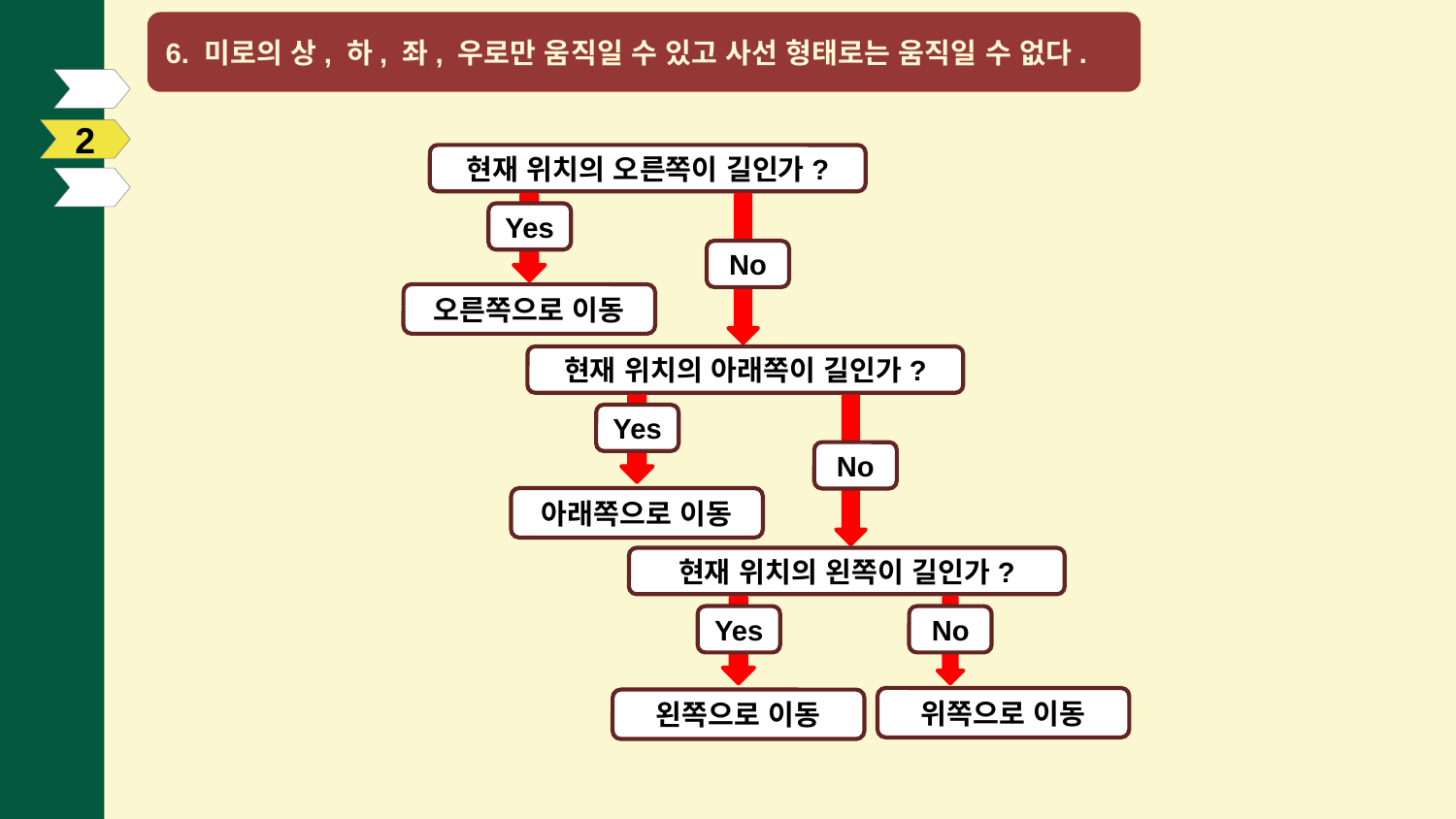

6. 미로의 상, 하, 좌, 우로만 움직일 수 있고 사선 형태로는 움직일 수 없다.
01

2
현재 위치의 오른쪽이 길인가?

Yes
No
오른쪽으로 이동
현재 위치의 아래쪽이 길인가?

Yes
No
아래쪽으로 이동
현재 위치의 왼쪽이 길인가?

Yes
No
위쪽으로 이동
왼쪽으로 이동